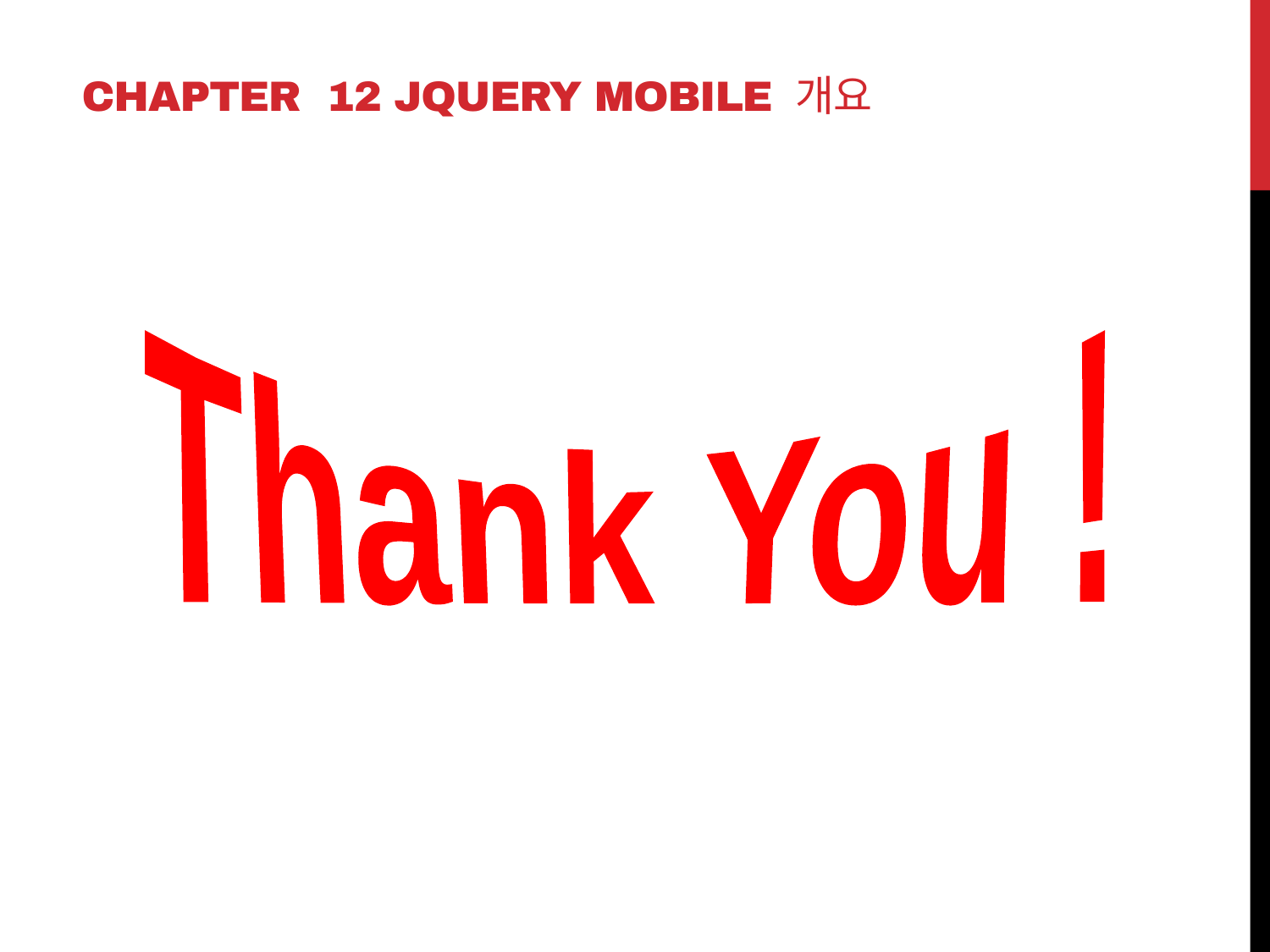

# Chapter  12 JQuery Mobile 개요
Thank You !